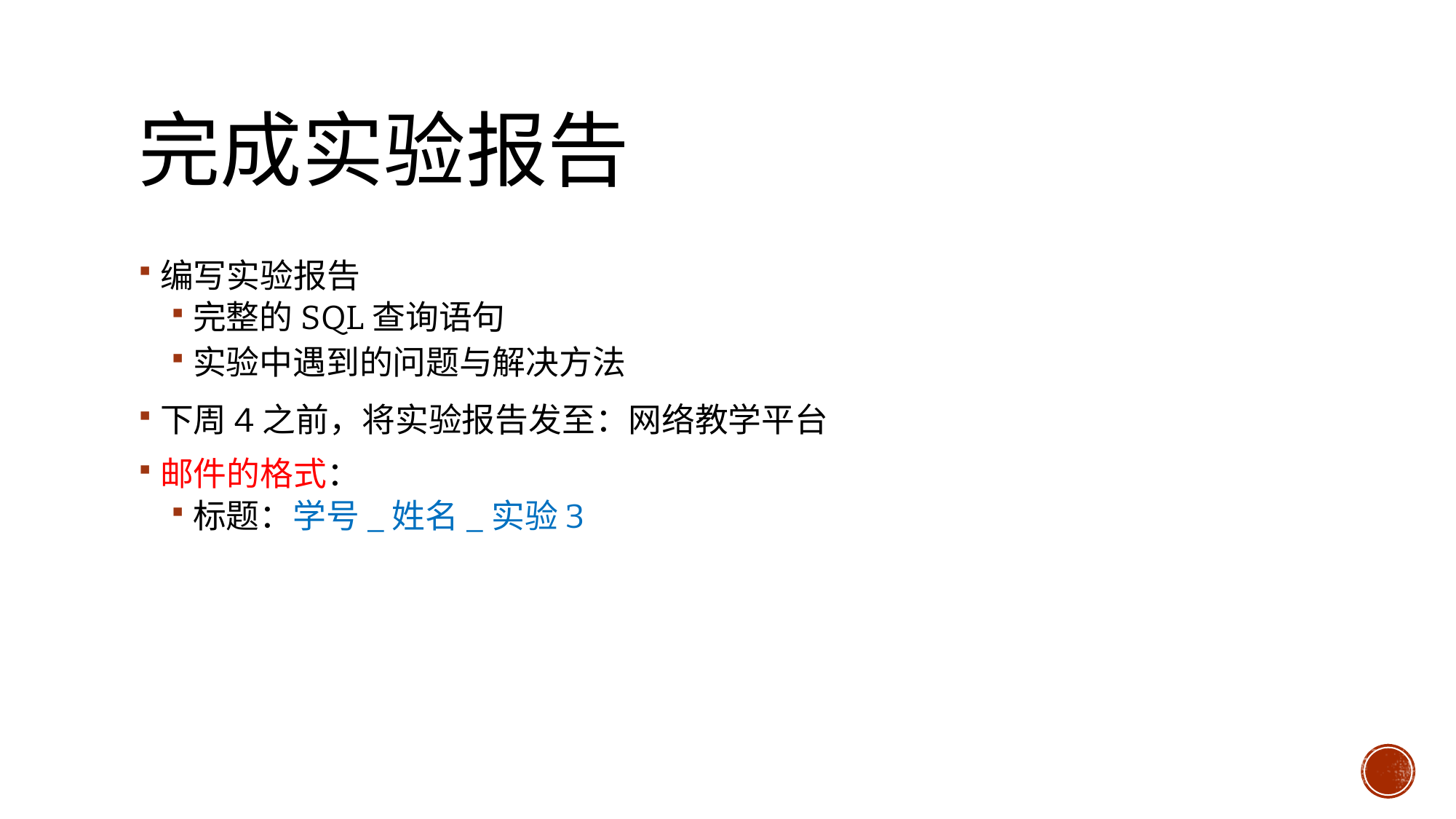

# 完成实验报告
编写实验报告
完整的SQL查询语句
实验中遇到的问题与解决方法
下周4之前，将实验报告发至：网络教学平台
邮件的格式：
标题：学号_姓名_实验3